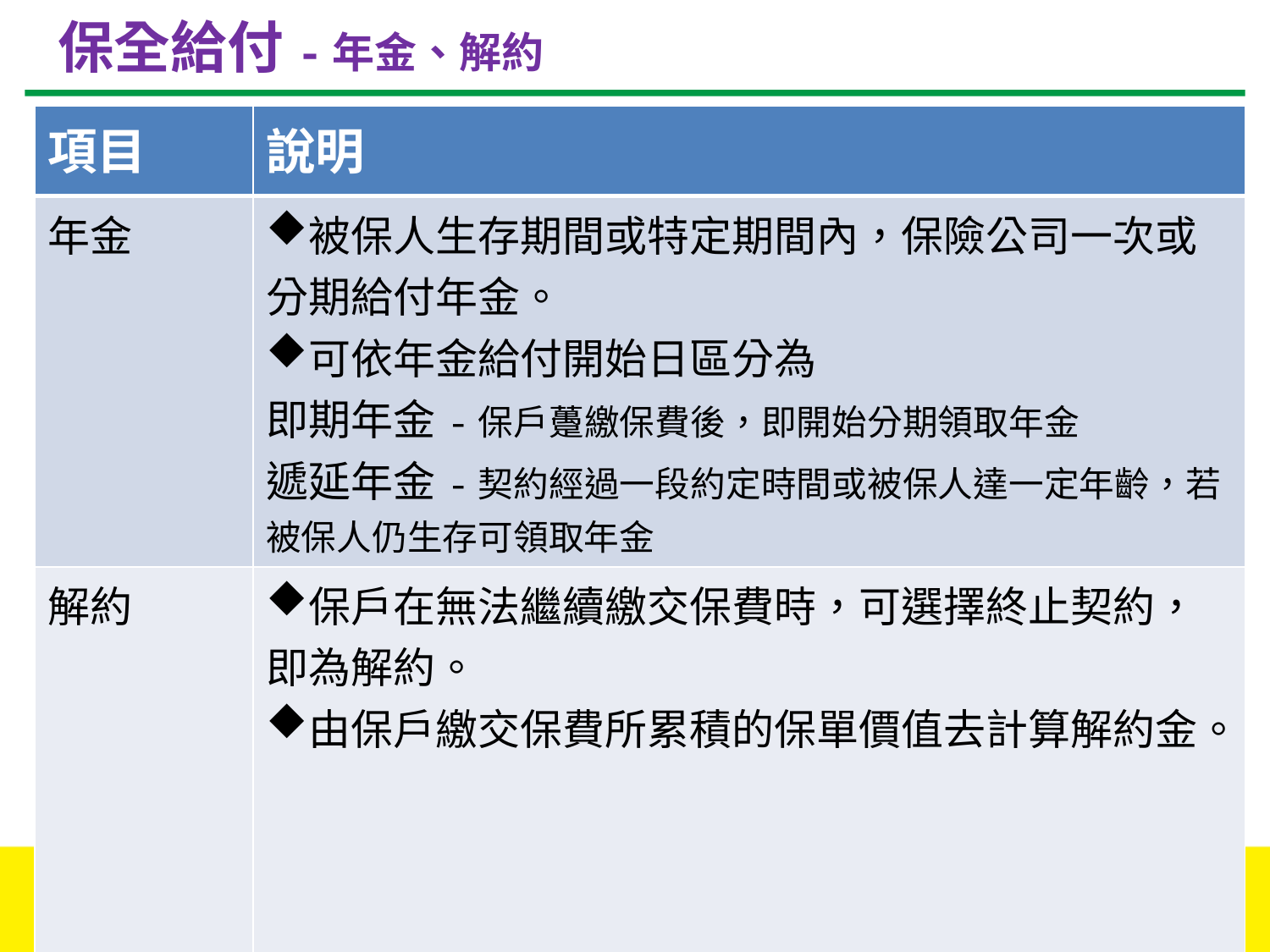

# 保全給付-年金、解約

| 項目 | 說明 |
| --- | --- |
| 年金 | 被保人生存期間或特定期間內，保險公司一次或分期給付年金。 可依年金給付開始日區分為 即期年金-保戶躉繳保費後，即開始分期領取年金 遞延年金-契約經過一段約定時間或被保人達一定年齡，若被保人仍生存可領取年金 |
| 解約 | 保戶在無法繼續繳交保費時，可選擇終止契約，即為解約。 由保戶繳交保費所累積的保單價值去計算解約金。 |